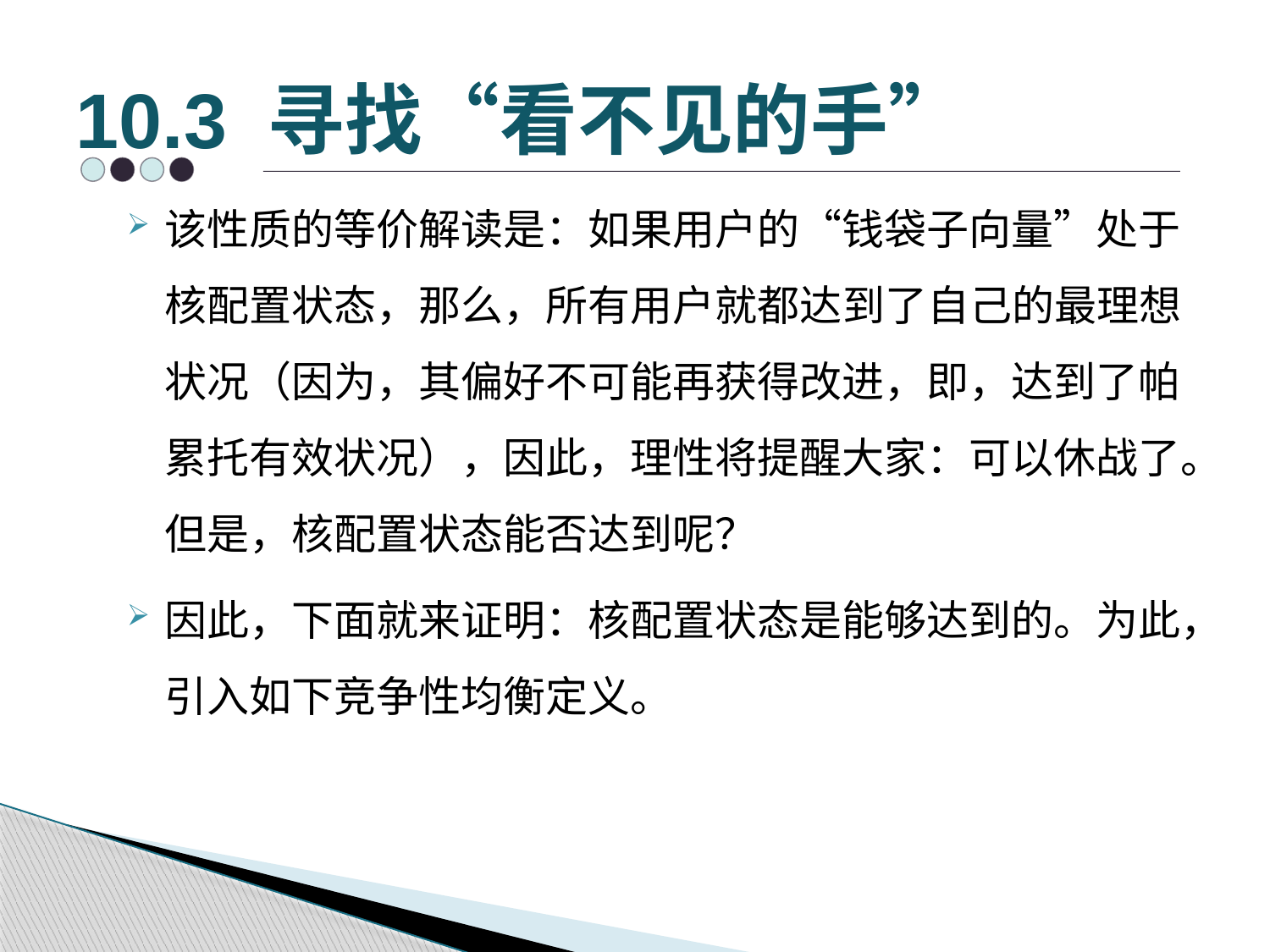

# 10.3 寻找“看不见的手”

该性质的等价解读是：如果用户的“钱袋子向量”处于核配置状态，那么，所有用户就都达到了自己的最理想状况（因为，其偏好不可能再获得改进，即，达到了帕累托有效状况），因此，理性将提醒大家：可以休战了。但是，核配置状态能否达到呢？
因此，下面就来证明：核配置状态是能够达到的。为此，引入如下竞争性均衡定义。